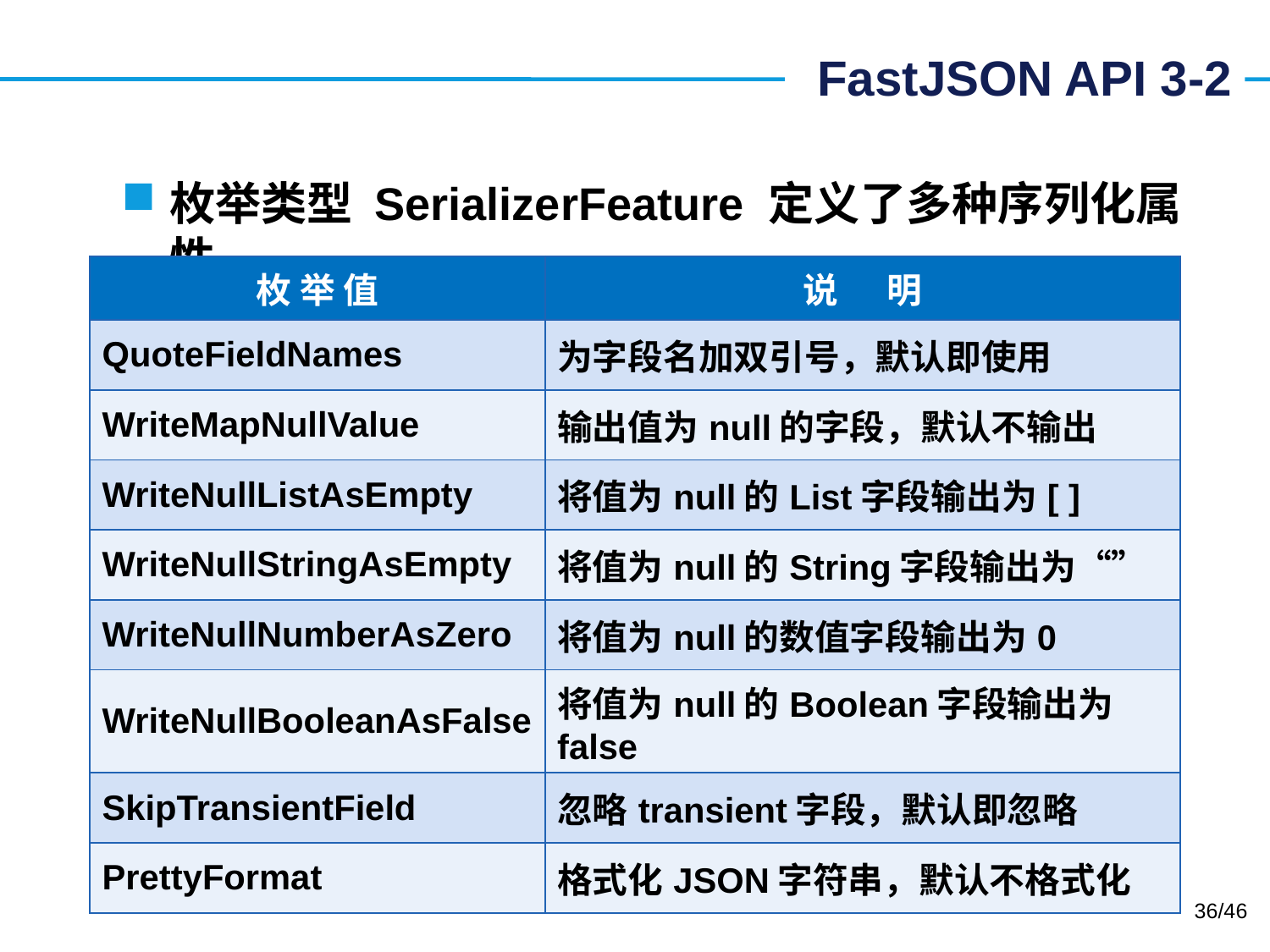

# FastJSON API 3-2
枚举类型 SerializerFeature 定义了多种序列化属性
| 枚 举 值 | 说 明 |
| --- | --- |
| QuoteFieldNames | 为字段名加双引号，默认即使用 |
| WriteMapNullValue | 输出值为null的字段，默认不输出 |
| WriteNullListAsEmpty | 将值为null的List字段输出为[ ] |
| WriteNullStringAsEmpty | 将值为null的String字段输出为“” |
| WriteNullNumberAsZero | 将值为null的数值字段输出为0 |
| WriteNullBooleanAsFalse | 将值为null的Boolean字段输出为false |
| SkipTransientField | 忽略transient字段，默认即忽略 |
| PrettyFormat | 格式化JSON字符串，默认不格式化 |
36/46